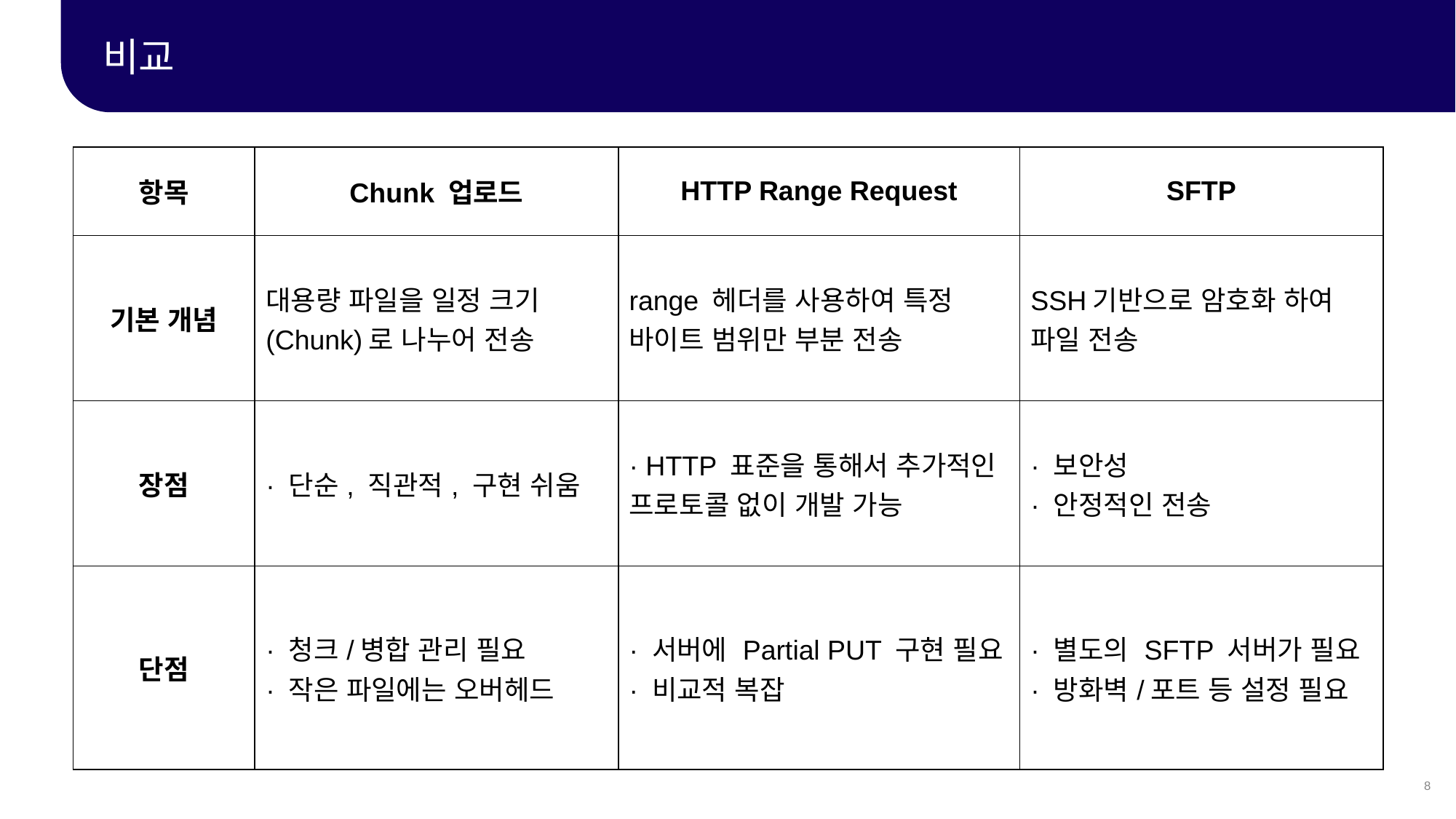

비교

| 항목 | Chunk 업로드 | HTTP Range Request | SFTP |
| --- | --- | --- | --- |
| 기본 개념 | 대용량 파일을 일정 크기(Chunk)로 나누어 전송 | range 헤더를 사용하여 특정 바이트 범위만 부분 전송 | SSH기반으로 암호화 하여 파일 전송 |
| 장점 | · 단순, 직관적, 구현 쉬움 | · HTTP 표준을 통해서 추가적인 프로토콜 없이 개발 가능 | · 보안성 · 안정적인 전송 |
| 단점 | · 청크/병합 관리 필요 · 작은 파일에는 오버헤드 | · 서버에 Partial PUT 구현 필요 · 비교적 복잡 | · 별도의 SFTP 서버가 필요 · 방화벽/포트 등 설정 필요 |
다양한 방식이 있지만 가장 단순하고 직관적인 청크 방식 선택